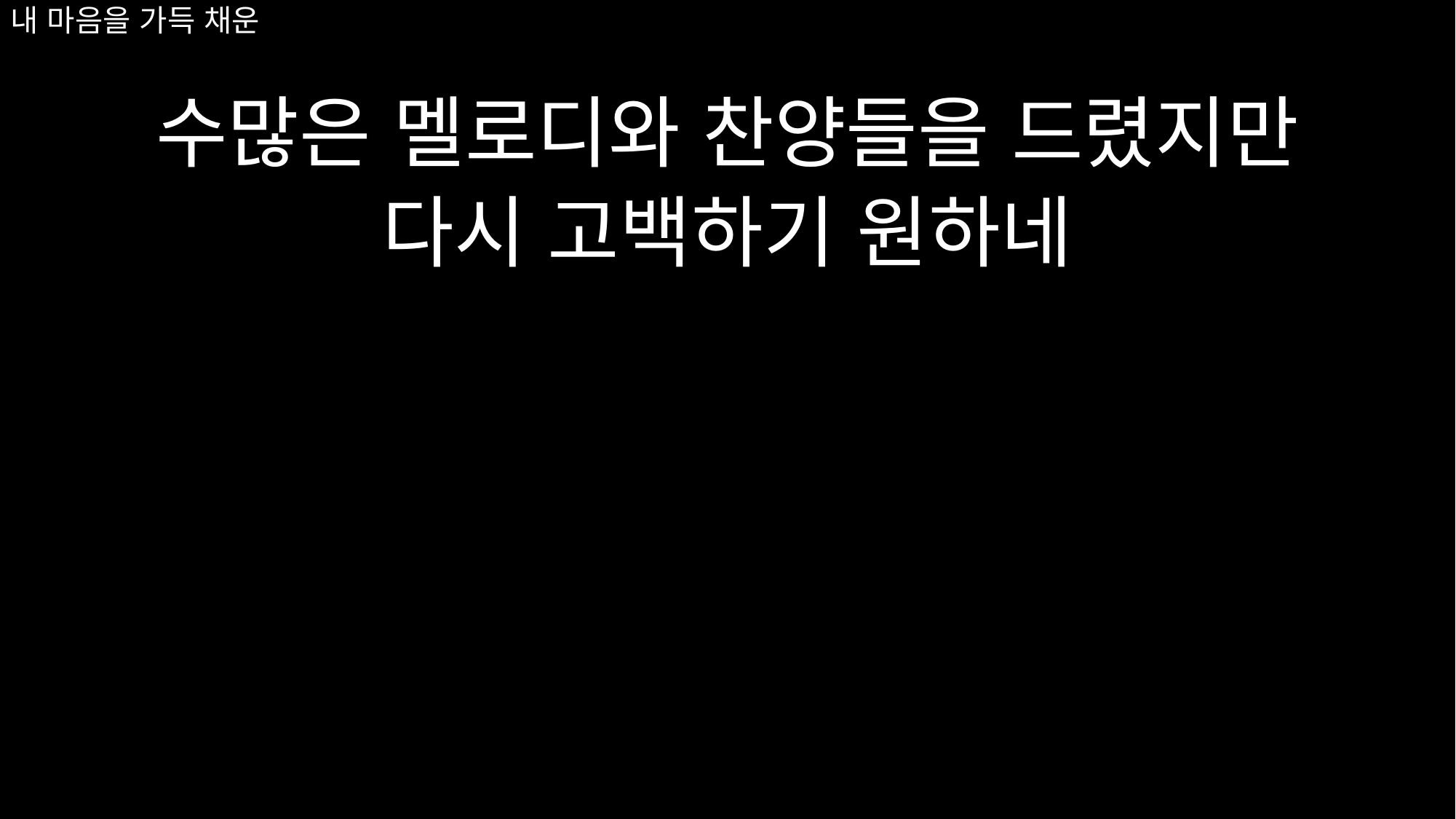

# 내 마음을 가득 채운
수많은 멜로디와 찬양들을 드렸지만
다시 고백하기 원하네